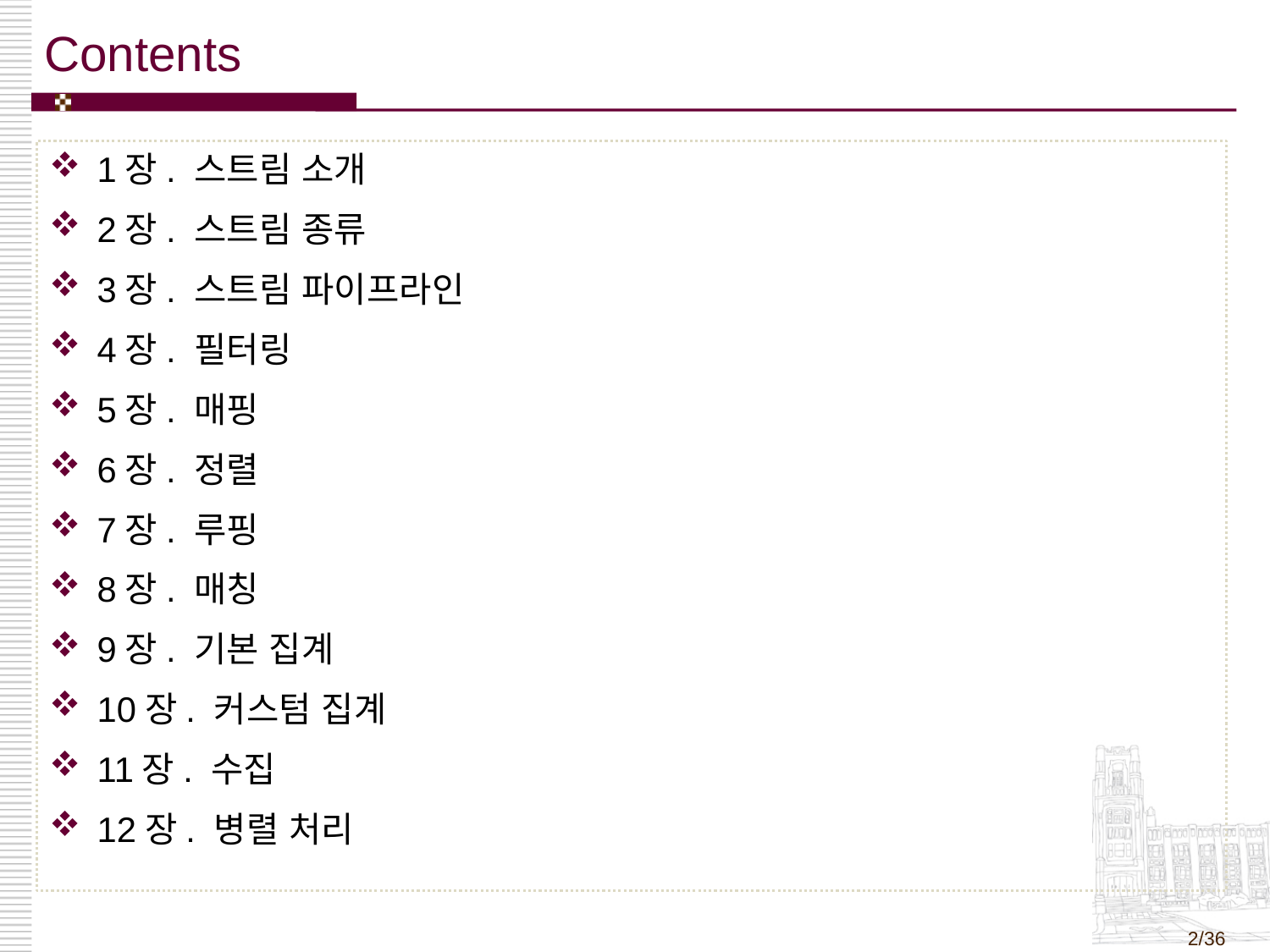

1장. 스트림 소개
2장. 스트림 종류
3장. 스트림 파이프라인
4장. 필터링
5장. 매핑
6장. 정렬
7장. 루핑
8장. 매칭
9장. 기본 집계
10장. 커스텀 집계
11장. 수집
12장. 병렬 처리